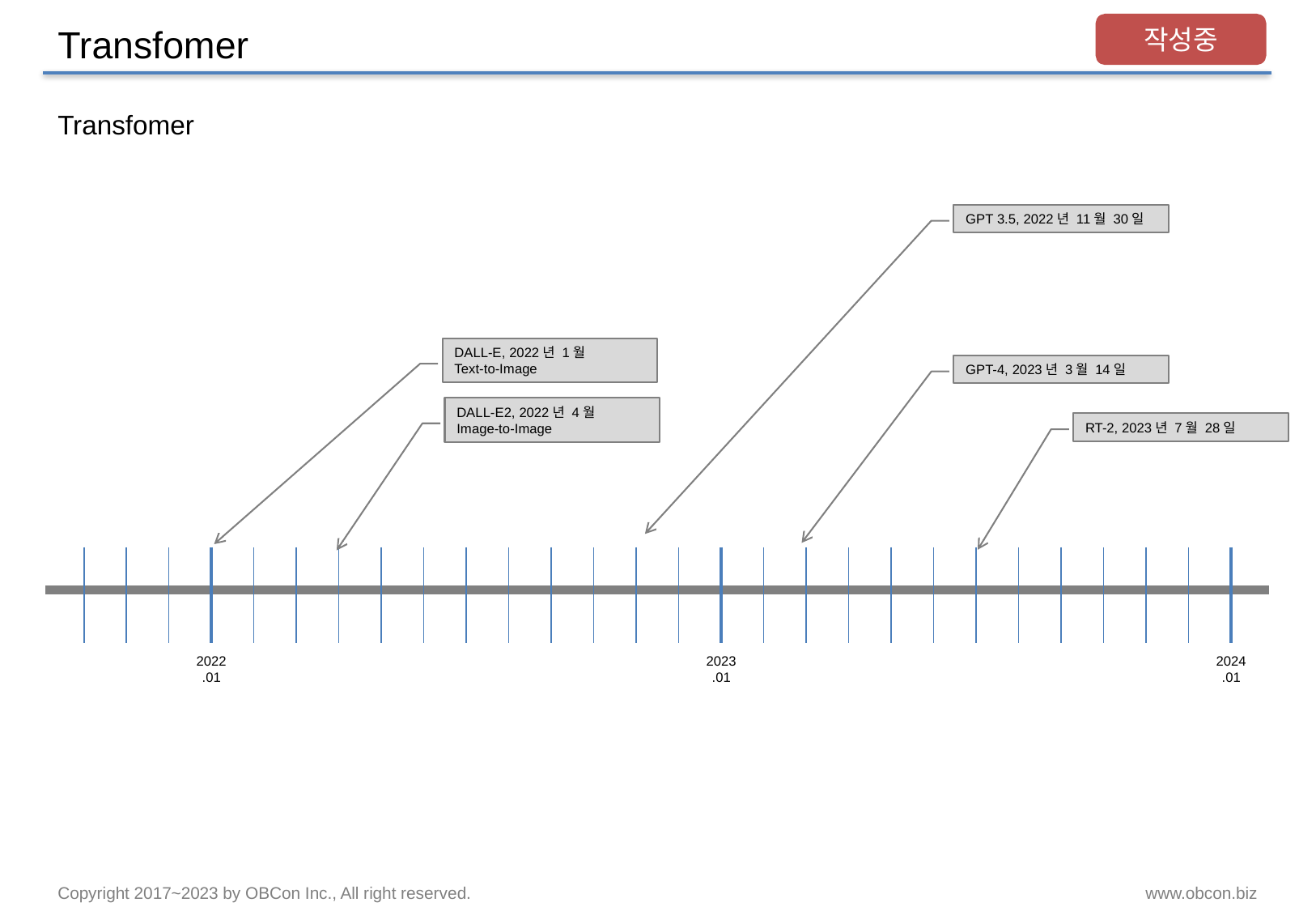

# Transfomer
작성중
Transfomer
GPT 3.5, 2022년 11월 30일
DALL-E, 2022년 1월
Text-to-Image
GPT-4, 2023년 3월 14일
DALL-E2, 2022년 4월
Image-to-Image
RT-2, 2023년 7월 28일
2022.01
2023.01
2024.01